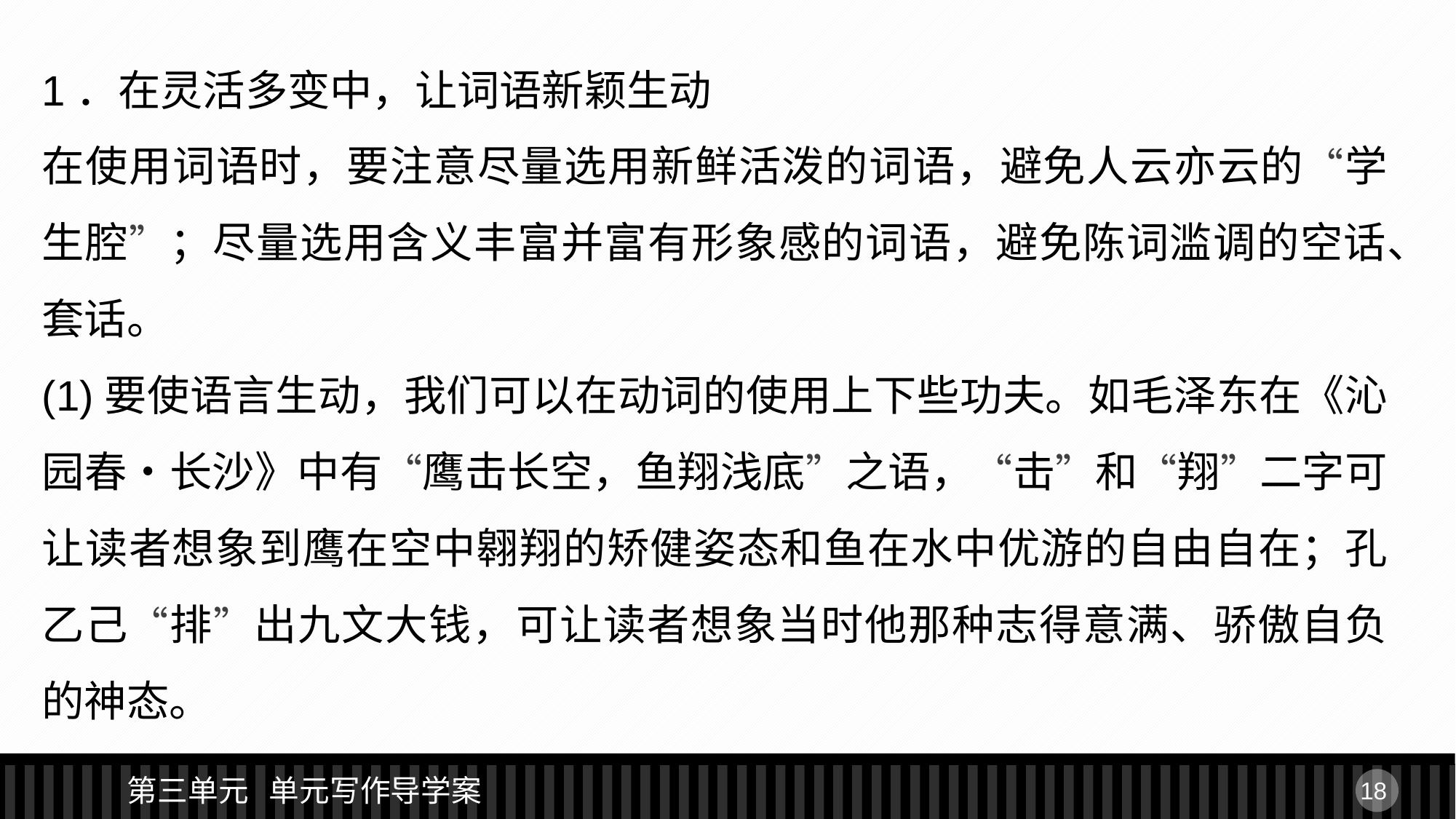

1．在灵活多变中，让词语新颖生动
在使用词语时，要注意尽量选用新鲜活泼的词语，避免人云亦云的“学生腔”；尽量选用含义丰富并富有形象感的词语，避免陈词滥调的空话、套话。
(1)要使语言生动，我们可以在动词的使用上下些功夫。如毛泽东在《沁园春•长沙》中有“鹰击长空，鱼翔浅底”之语，“击”和“翔”二字可让读者想象到鹰在空中翱翔的矫健姿态和鱼在水中优游的自由自在；孔乙己“排”出九文大钱，可让读者想象当时他那种志得意满、骄傲自负的神态。